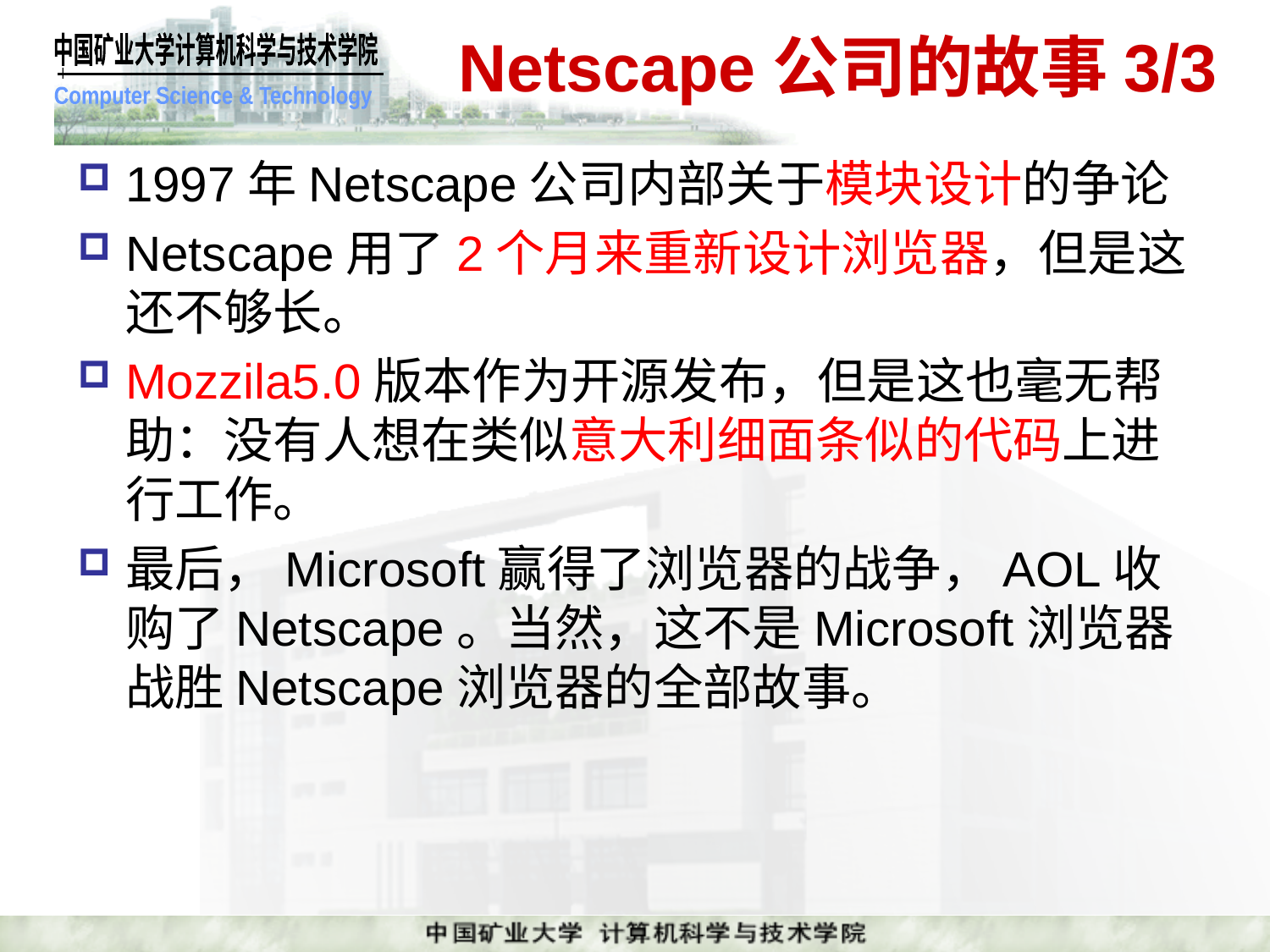

# Netscape公司的故事3/3
1997年Netscape公司内部关于模块设计的争论
Netscape用了2个月来重新设计浏览器，但是这还不够长。
Mozzila5.0版本作为开源发布，但是这也毫无帮助：没有人想在类似意大利细面条似的代码上进行工作。
最后，Microsoft赢得了浏览器的战争，AOL收购了Netscape。当然，这不是Microsoft浏览器战胜Netscape浏览器的全部故事。
9